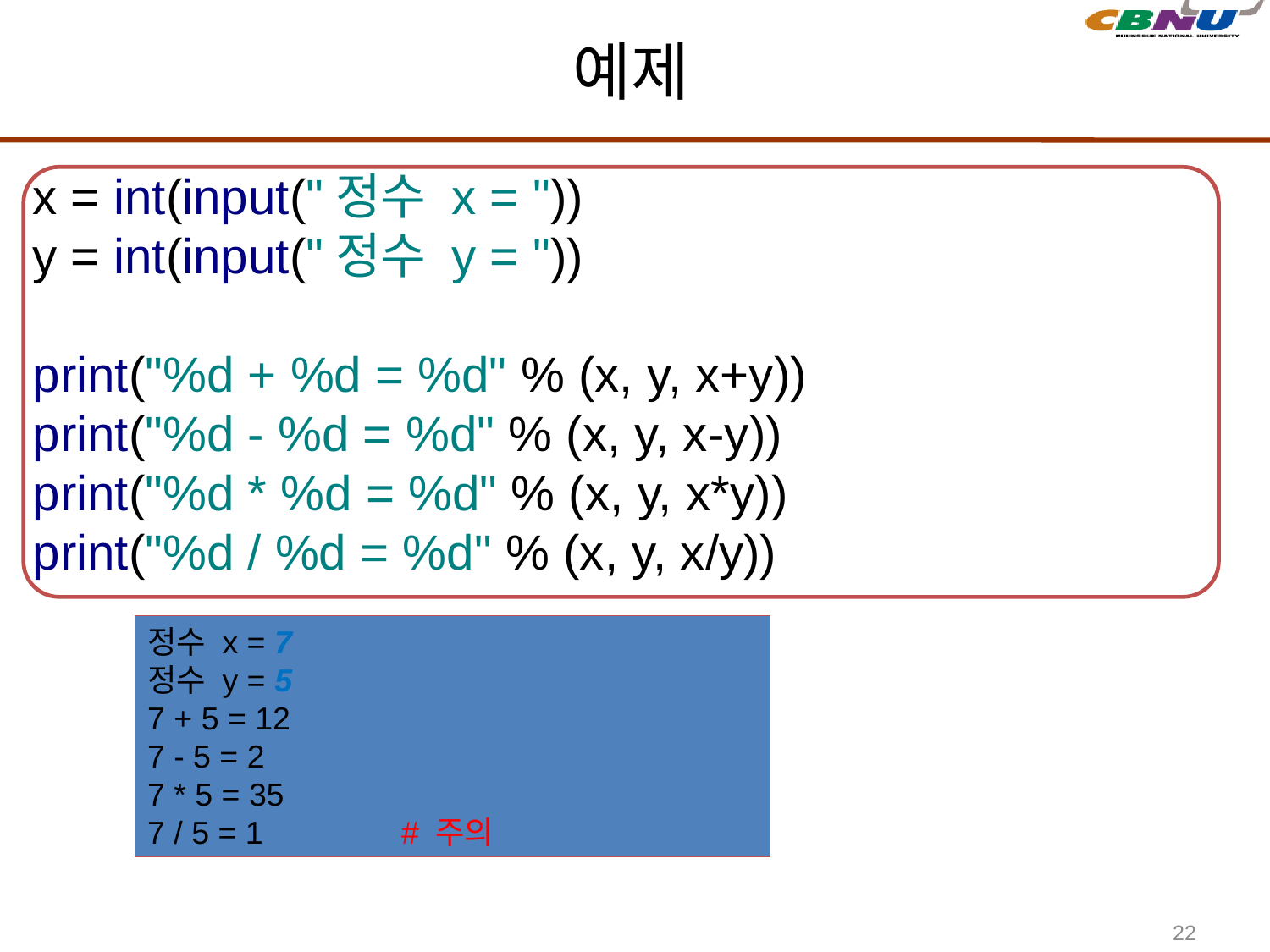

# 예제
x = int(input("정수 x = "))
y = int(input("정수 y = "))
print("%d + %d = %d" % (x, y, x+y))
print("%d - %d = %d" % (x, y, x-y))
print("%d * %d = %d" % (x, y, x*y))
print("%d / %d = %d" % (x, y, x/y))

정수 x = 7
정수 y = 5
7 + 5 = 12
7 - 5 = 2
7 * 5 = 35
7 / 5 = 1		# 주의
22